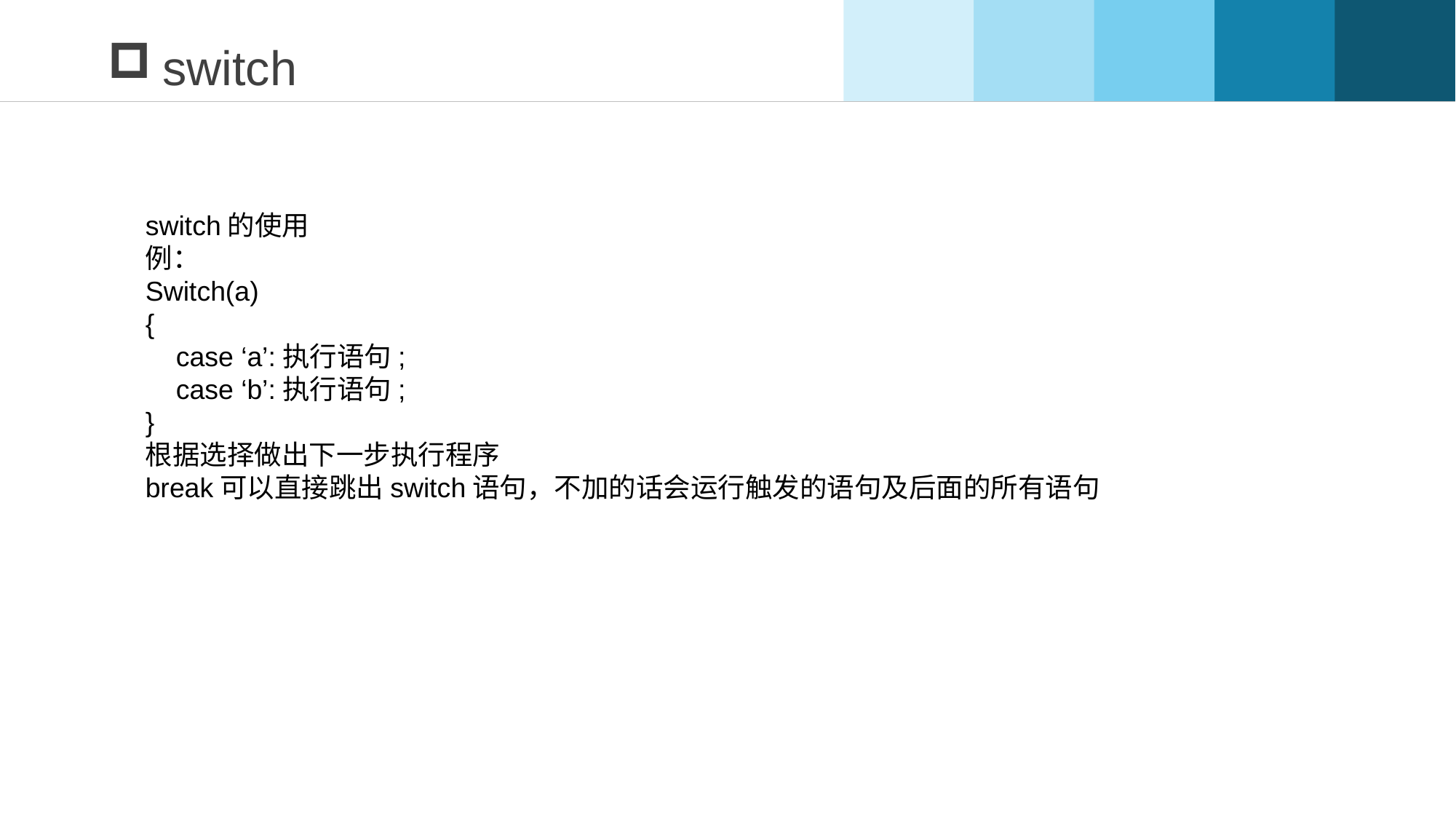

switch
switch的使用
例：
Switch(a)
{
    case ‘a’:执行语句;
    case ‘b’:执行语句;
}
根据选择做出下一步执行程序
break可以直接跳出switch语句，不加的话会运行触发的语句及后面的所有语句